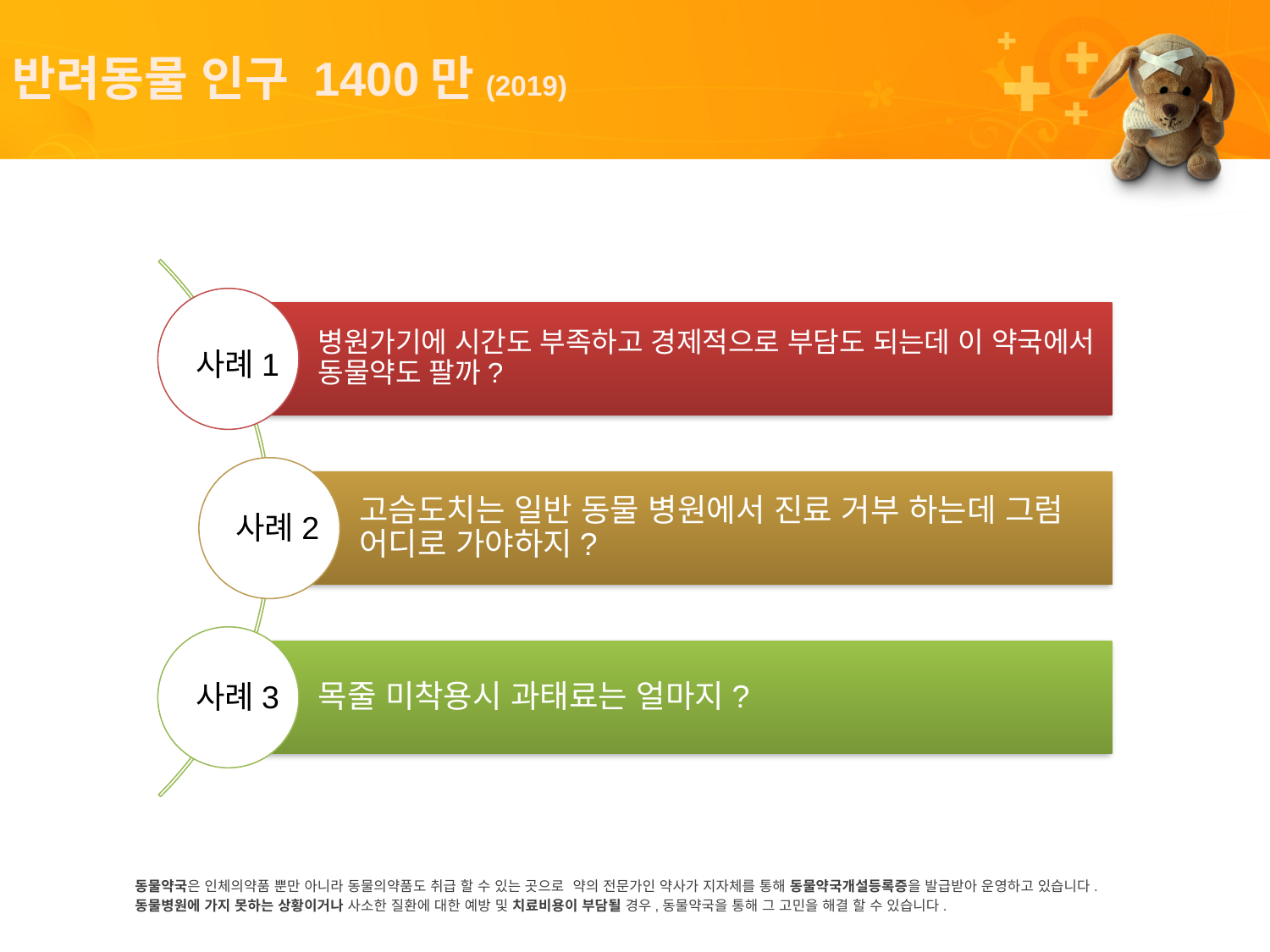

# 반려동물 인구 1400만(2019)
병원가기에 시간도 부족하고 경제적으로 부담도 되는데 이 약국에서 동물약도 팔까?
고슴도치는 일반 동물 병원에서 진료 거부 하는데 그럼 어디로 가야하지?
목줄 미착용시 과태료는 얼마지?
사례1
사례2
사례3

동물약국은 인체의약품 뿐만 아니라 동물의약품도 취급 할 수 있는 곳으로  약의 전문가인 약사가 지자체를 통해 동물약국개설등록증을 발급받아 운영하고 있습니다.
동물병원에 가지 못하는 상황이거나 사소한 질환에 대한 예방 및 치료비용이 부담될 경우,동물약국을 통해 그 고민을 해결 할 수 있습니다.